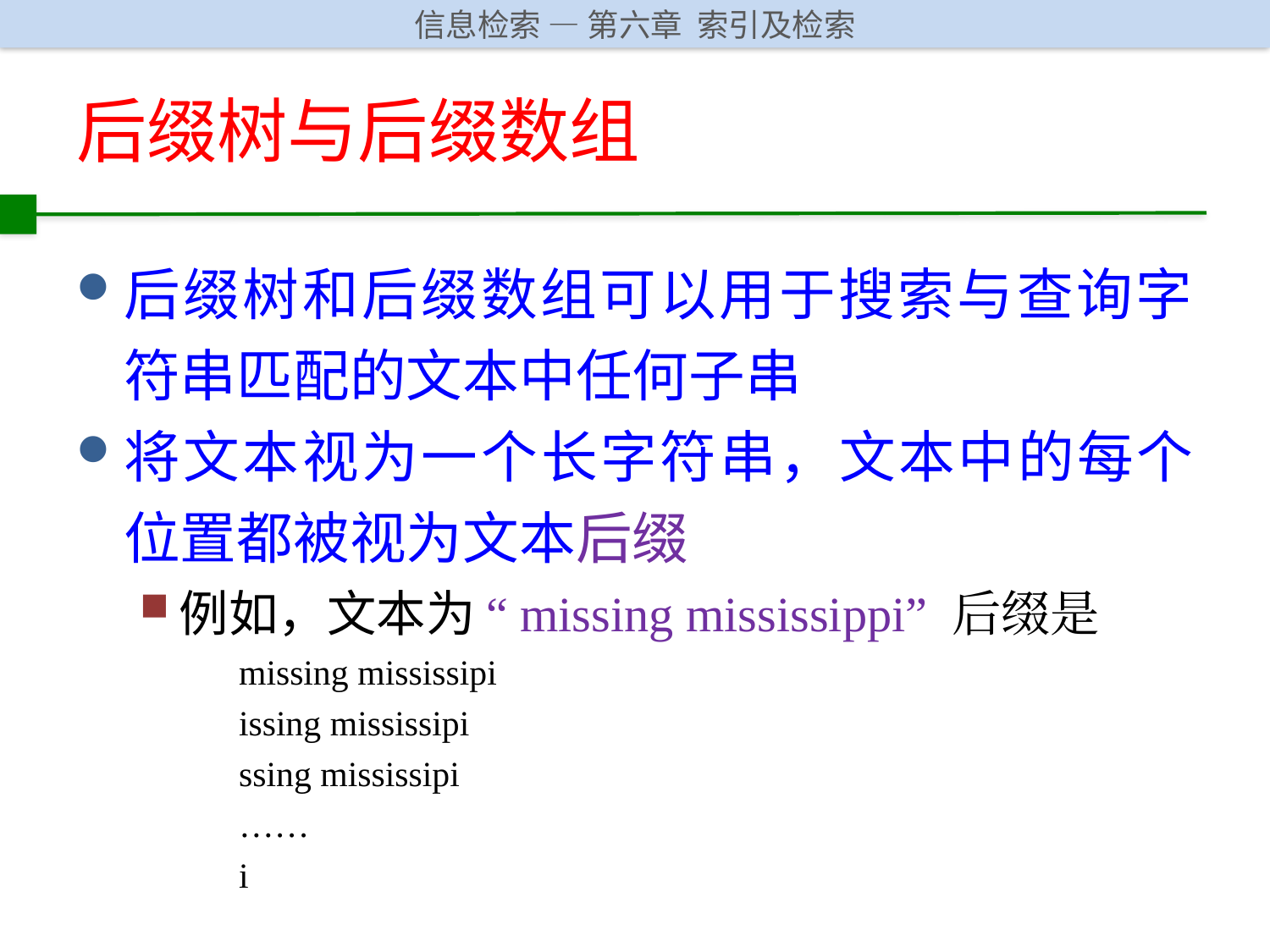

# 后缀树与后缀数组
后缀树和后缀数组可以用于搜索与查询字符串匹配的文本中任何子串
将文本视为一个长字符串，文本中的每个位置都被视为文本后缀
例如，文本为 “missing mississippi” 后缀是
    missing mississipi
    issing mississipi
    ssing mississipi
    ……
    i